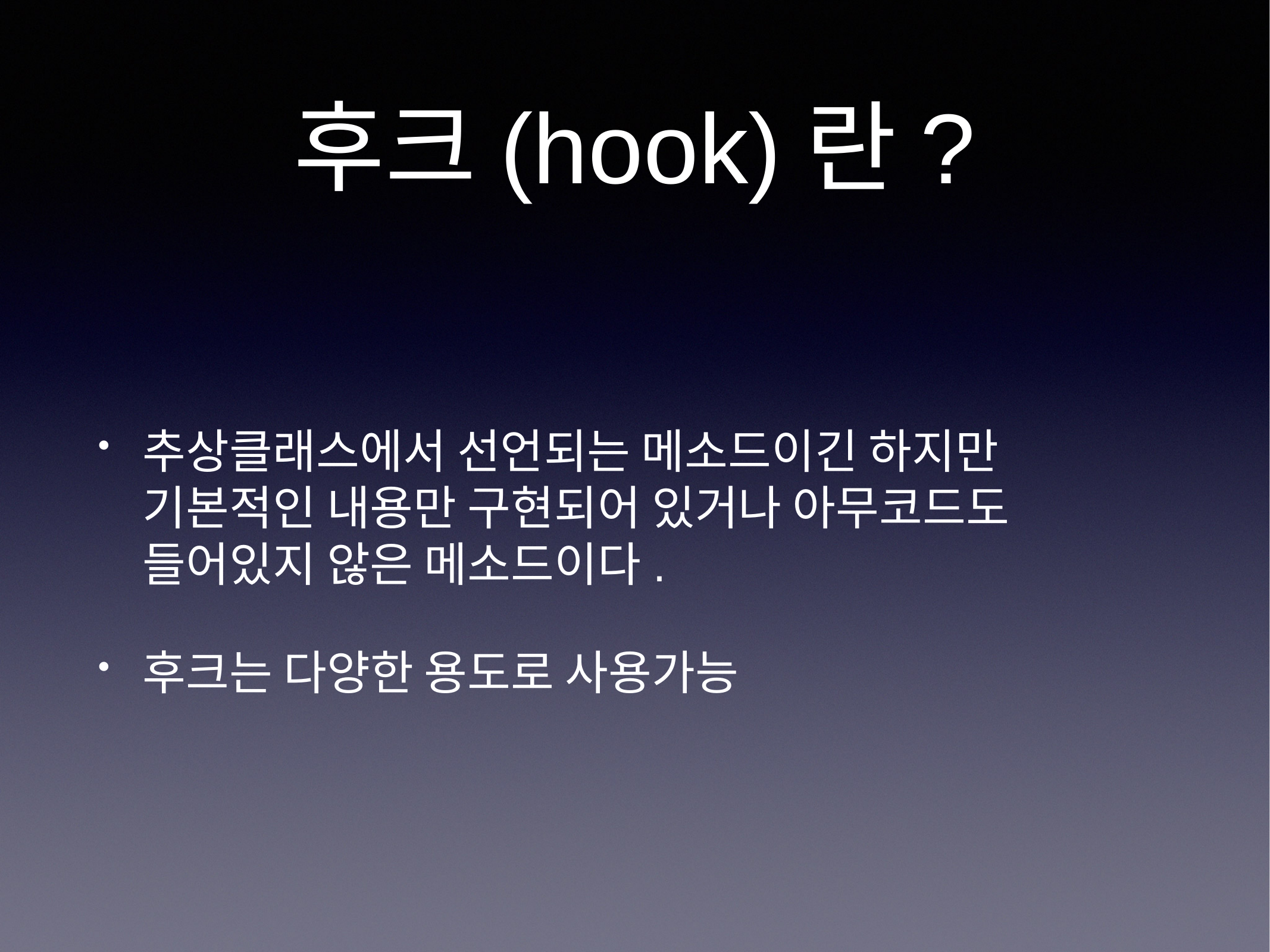

# 후크(hook)란?
추상클래스에서 선언되는 메소드이긴 하지만 기본적인 내용만 구현되어 있거나 아무코드도 들어있지 않은 메소드이다.
후크는 다양한 용도로 사용가능